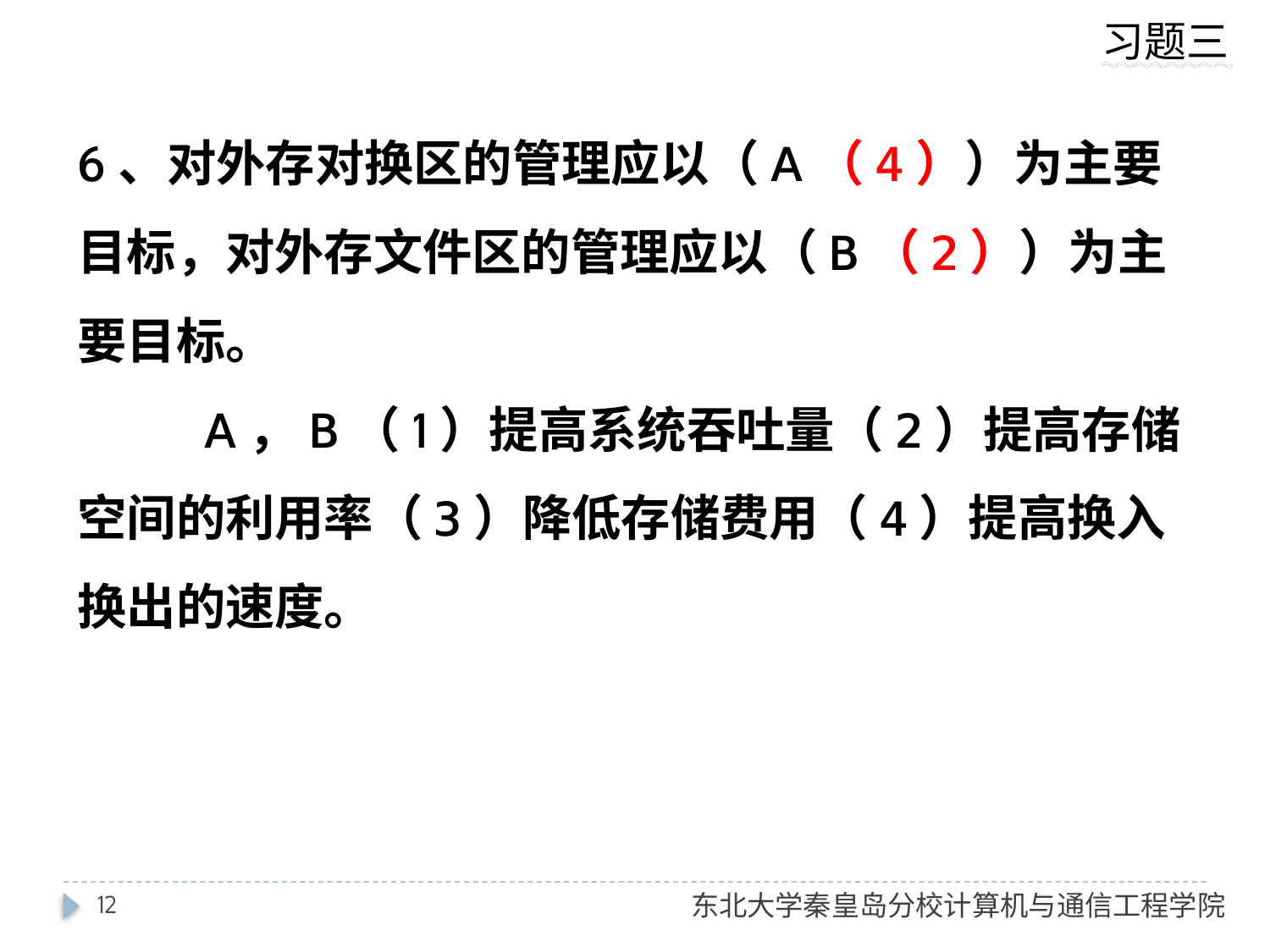

6、对外存对换区的管理应以（A（4））为主要目标，对外存文件区的管理应以（B（2））为主要目标。
	A，B（1）提高系统吞吐量（2）提高存储空间的利用率（3）降低存储费用（4）提高换入换出的速度。

12